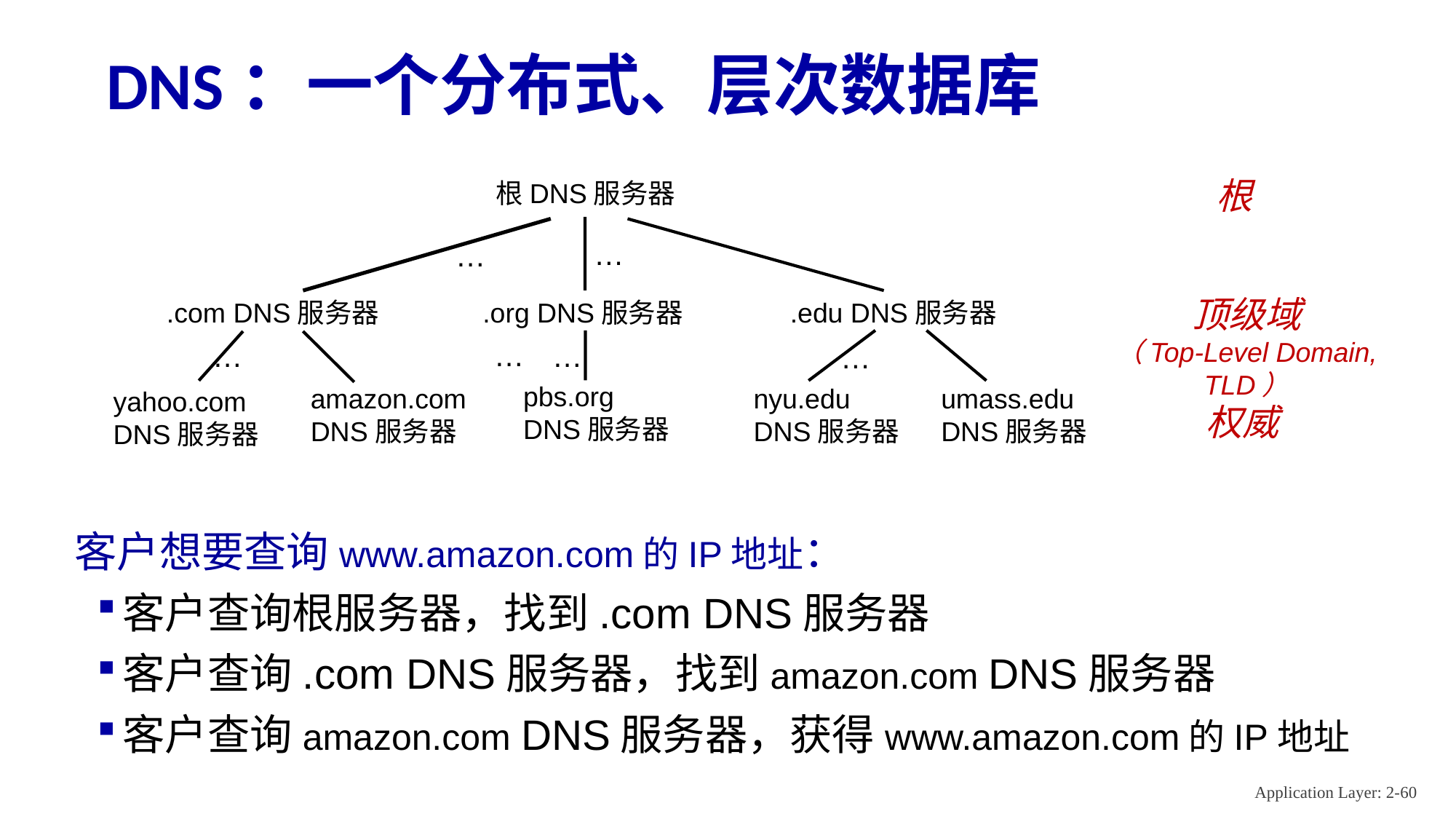

# DNS：一个分布式、层次数据库
根
根DNS服务器

…
…
顶级域
（Top-Level Domain, TLD）
.com DNS服务器
.org DNS服务器
.edu DNS服务器

…

…
…
…
pbs.org
DNS服务器
amazon.com
DNS服务器
nyu.edu
DNS服务器
umass.edu
DNS服务器
yahoo.com
DNS服务器
权威
客户想要查询www.amazon.com的IP地址：
客户查询根服务器，找到.com DNS服务器
客户查询.com DNS服务器，找到amazon.com DNS服务器
客户查询amazon.com DNS服务器，获得www.amazon.com的IP地址
Application Layer: 2-60